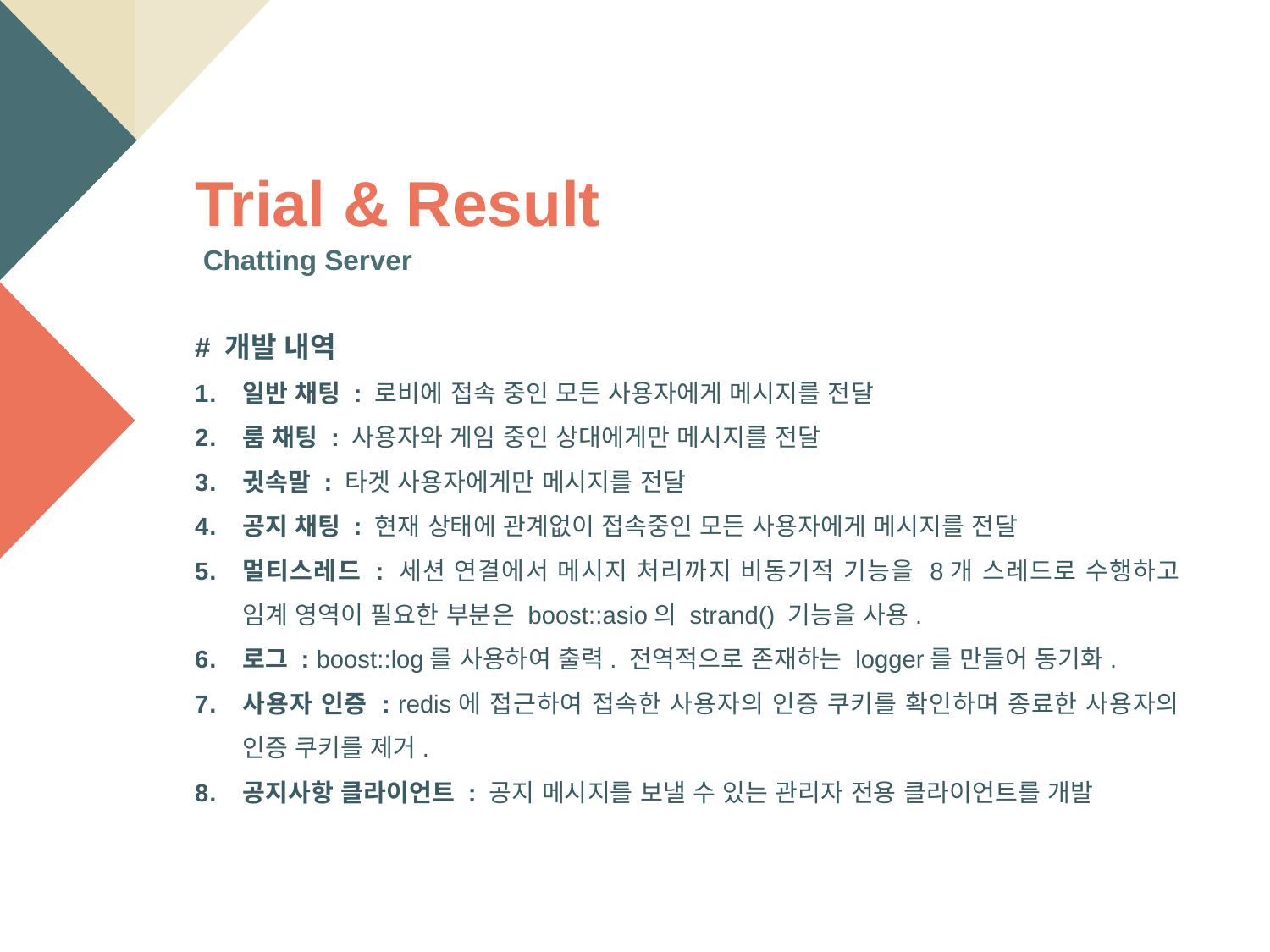

Trial & Result
Chatting Server
# 개발 내역
일반 채팅 : 로비에 접속 중인 모든 사용자에게 메시지를 전달
룸 채팅 : 사용자와 게임 중인 상대에게만 메시지를 전달
귓속말 : 타겟 사용자에게만 메시지를 전달
공지 채팅 : 현재 상태에 관계없이 접속중인 모든 사용자에게 메시지를 전달
멀티스레드 : 세션 연결에서 메시지 처리까지 비동기적 기능을 8개 스레드로 수행하고 임계 영역이 필요한 부분은 boost::asio의 strand() 기능을 사용.
로그 : boost::log를 사용하여 출력. 전역적으로 존재하는 logger를 만들어 동기화.
사용자 인증 : redis에 접근하여 접속한 사용자의 인증 쿠키를 확인하며 종료한 사용자의 인증 쿠키를 제거.
공지사항 클라이언트 : 공지 메시지를 보낼 수 있는 관리자 전용 클라이언트를 개발